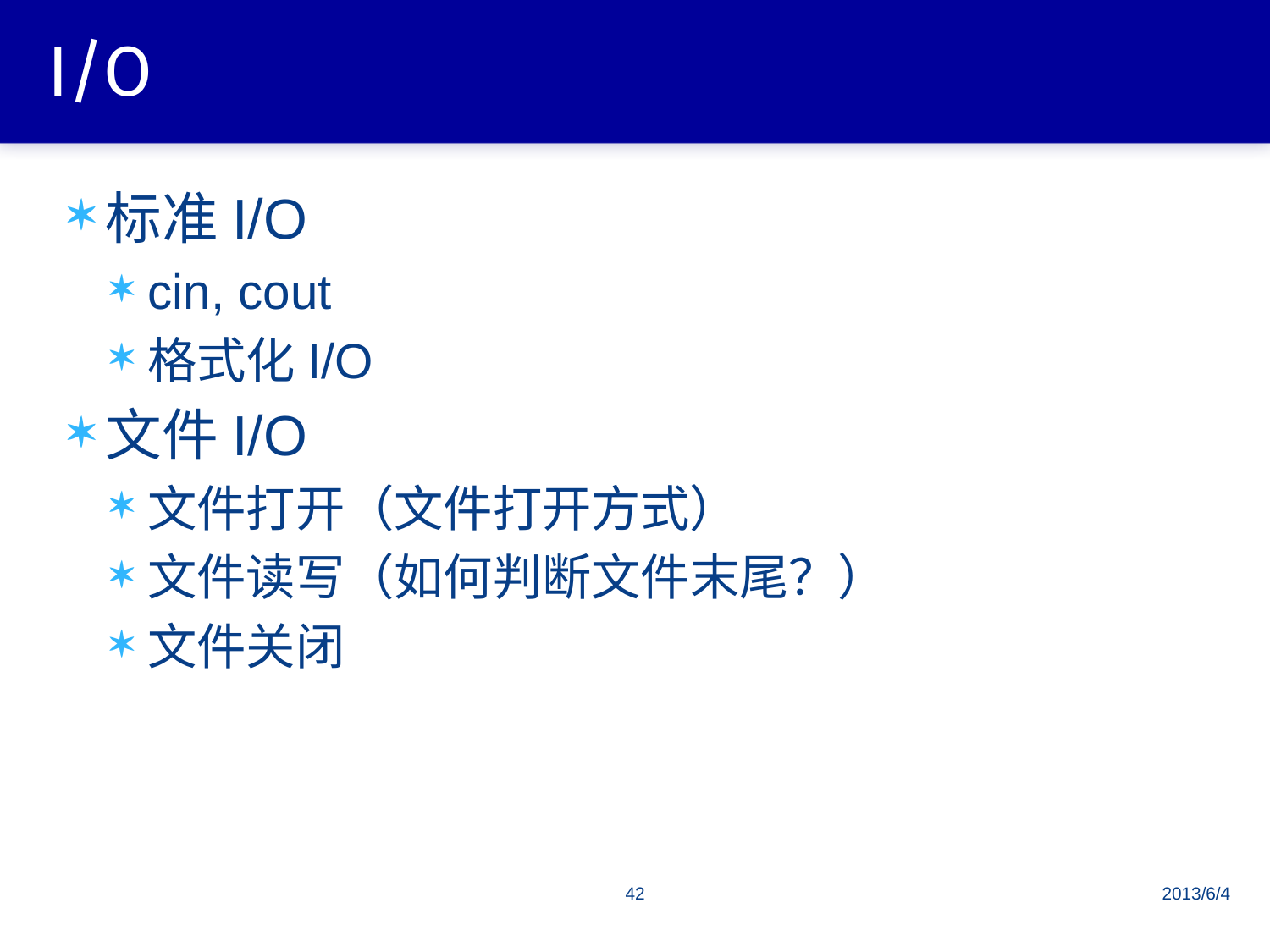

# I/O
标准I/O
cin, cout
格式化I/O
文件I/O
文件打开（文件打开方式）
文件读写（如何判断文件末尾？）
文件关闭

42
2013/6/4